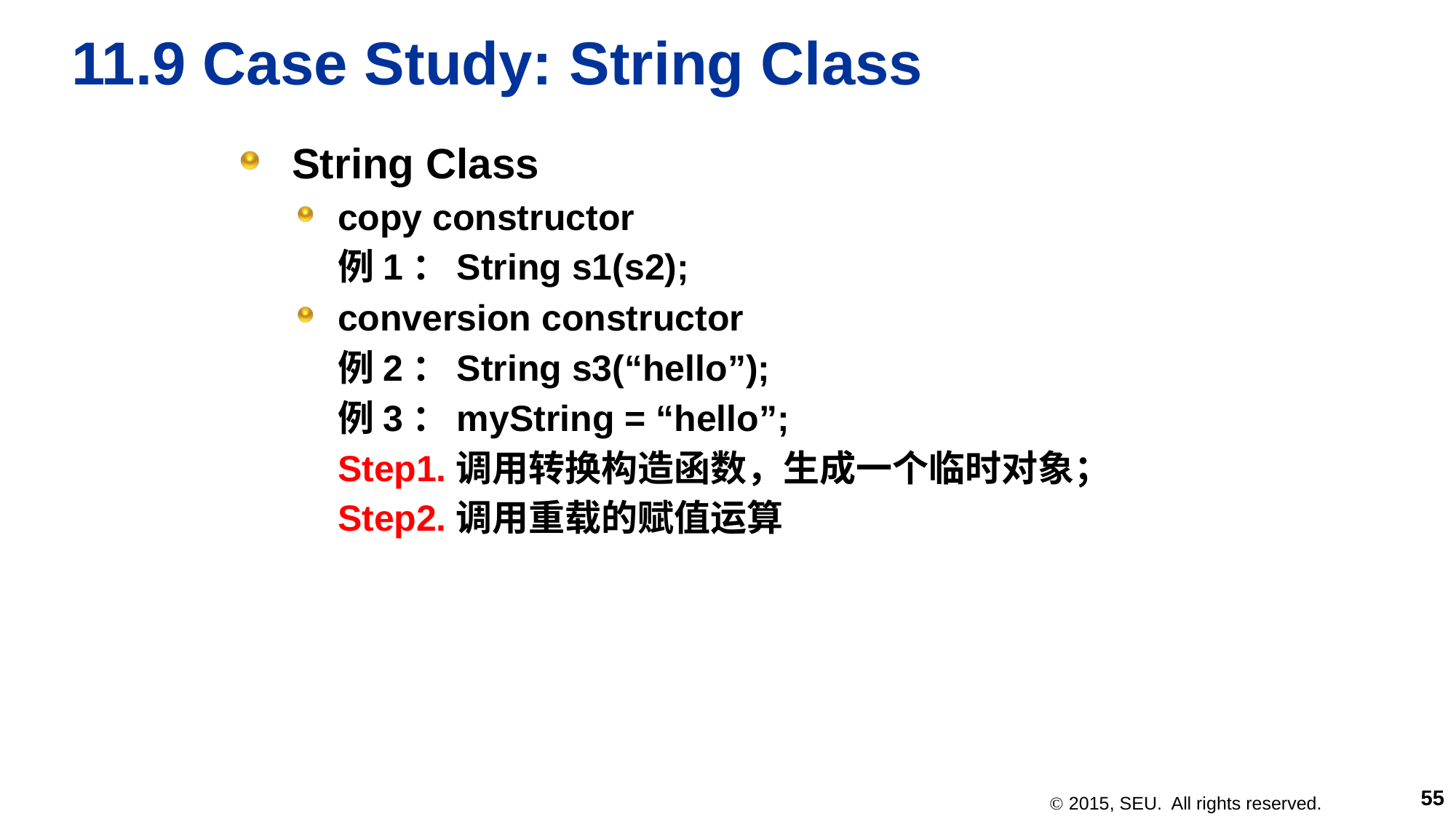

# 11.9 Case Study: String Class
String Class
copy constructor
	例1：String s1(s2);
conversion constructor
	例2：String s3(“hello”);
	例3：myString = “hello”;
	Step1.调用转换构造函数，生成一个临时对象；
	Step2.调用重载的赋值运算